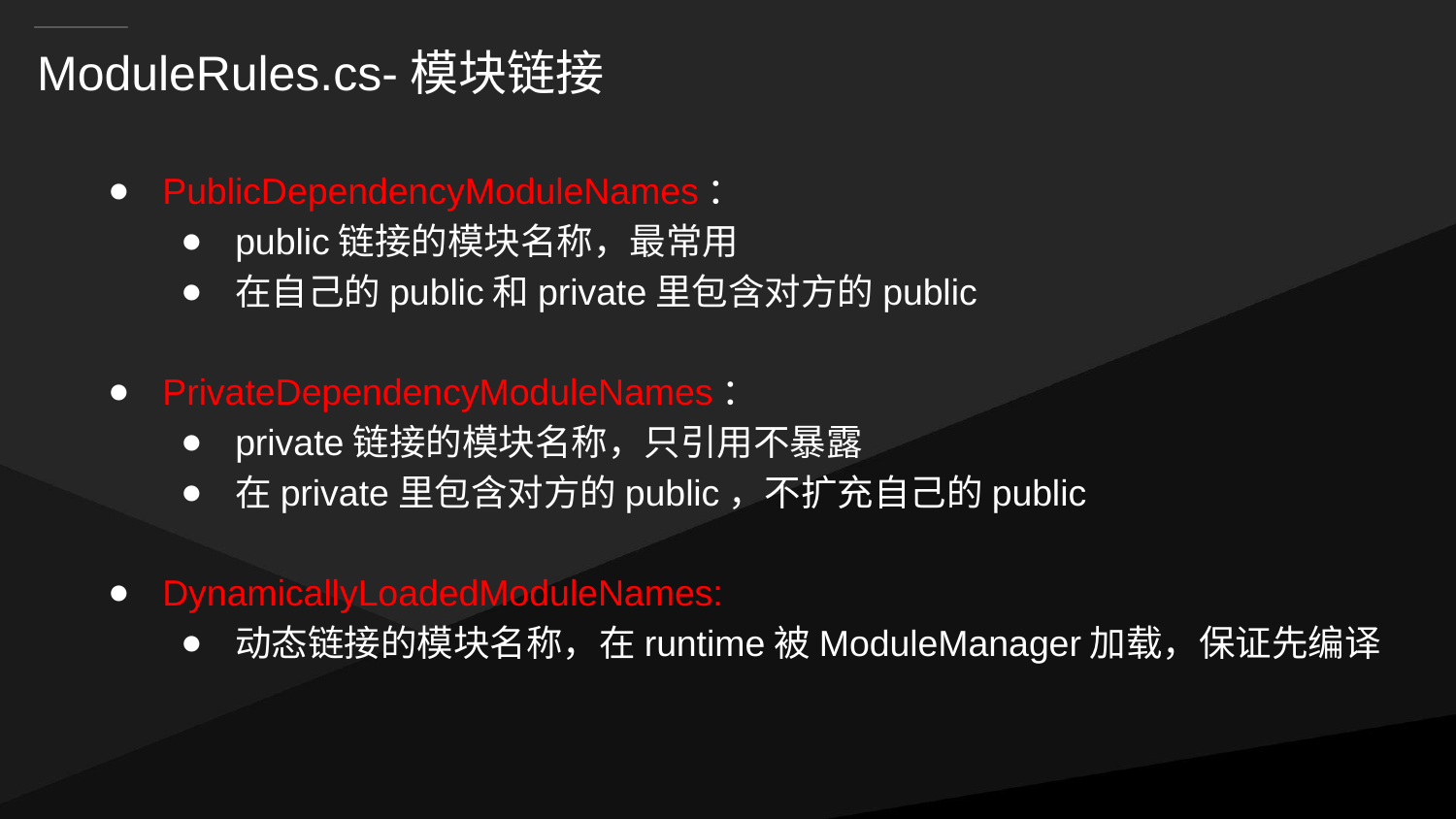

# ModuleRules.cs-模块链接

PublicDependencyModuleNames：
public链接的模块名称，最常用
在自己的public和private里包含对方的public

PrivateDependencyModuleNames：
private链接的模块名称，只引用不暴露
在private里包含对方的public，不扩充自己的public

DynamicallyLoadedModuleNames:
动态链接的模块名称，在runtime被ModuleManager加载，保证先编译